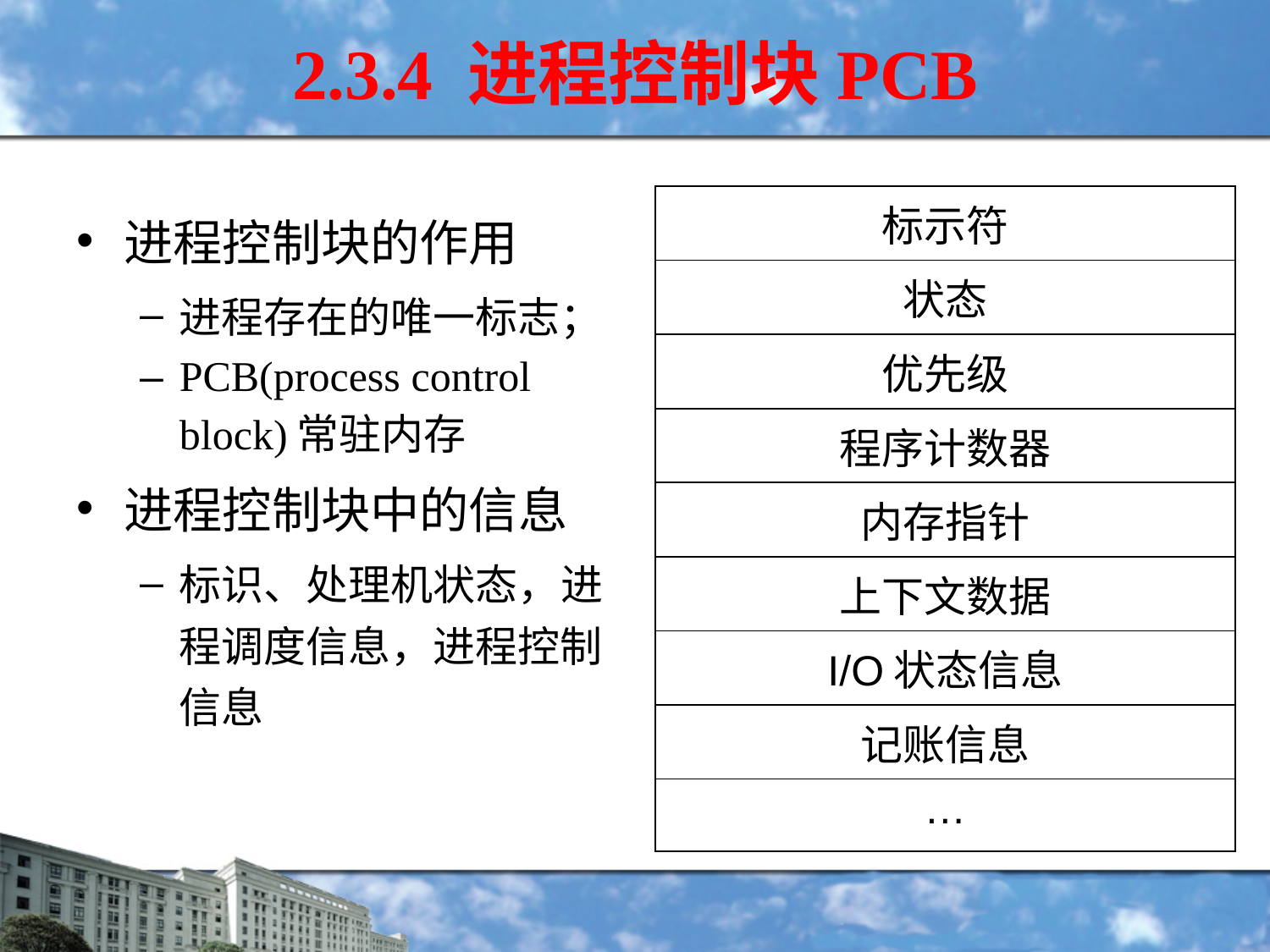

2.3.4 进程控制块PCB
| 标示符 |
| --- |
| 状态 |
| 优先级 |
| 程序计数器 |
| 内存指针 |
| 上下文数据 |
| I/O状态信息 |
| 记账信息 |
| … |
进程控制块的作用
进程存在的唯一标志；
PCB(process control block)常驻内存
进程控制块中的信息
标识、处理机状态，进程调度信息，进程控制信息